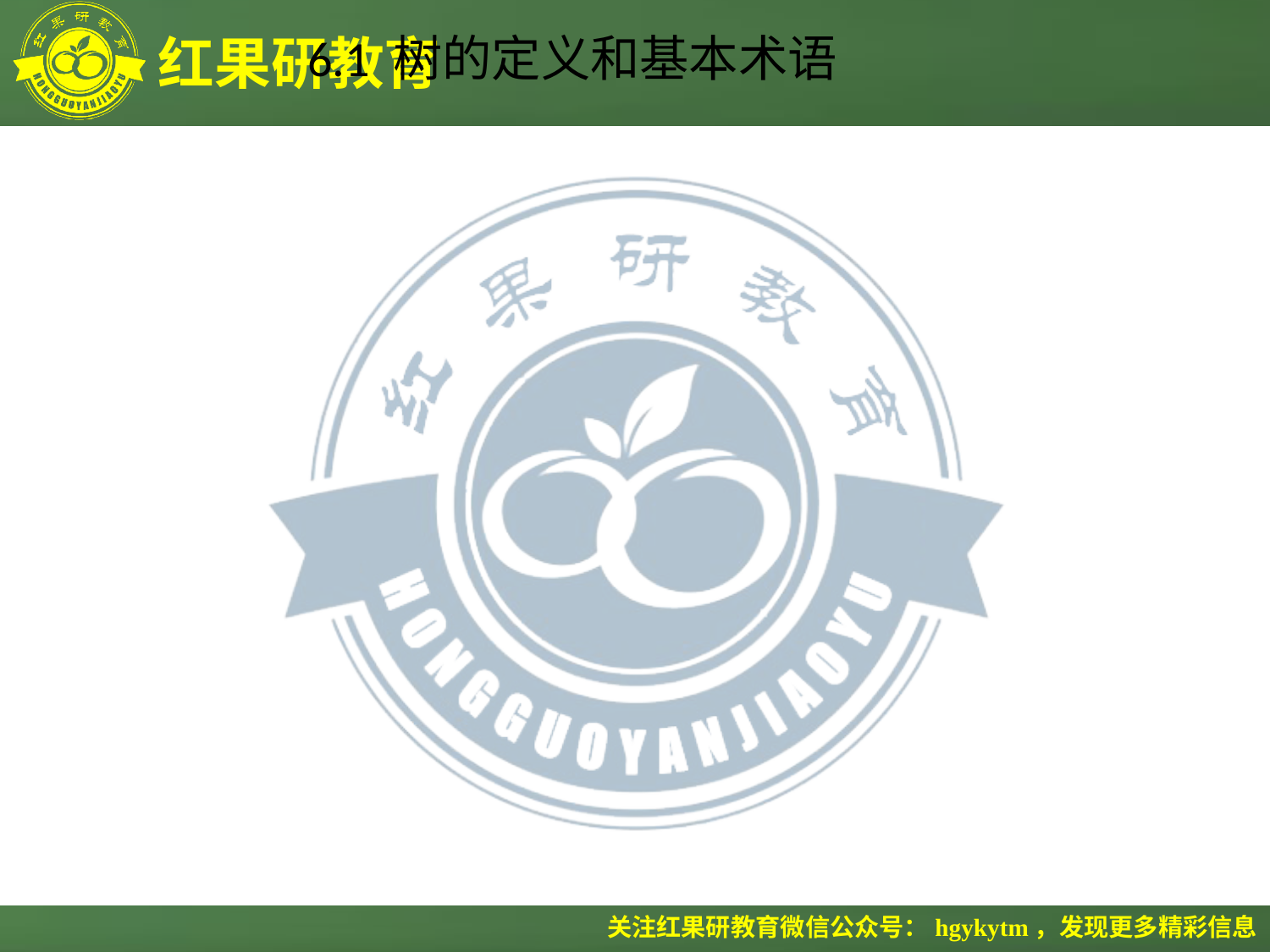

# 6.1 树的定义和基本术语
6.1.1树的定义
　树（Tree）是n（n≥0）个结点的有限集。在任意一棵非空树中：
  （1）有且仅有一个特定的称为根（Root）的结点；
  （2）当n>1时，其余结点分成m（m>0）个互不相交的有限集T1，T2，...，Tm，其中每一个集合本身又是一棵树，并且称为根的子树。